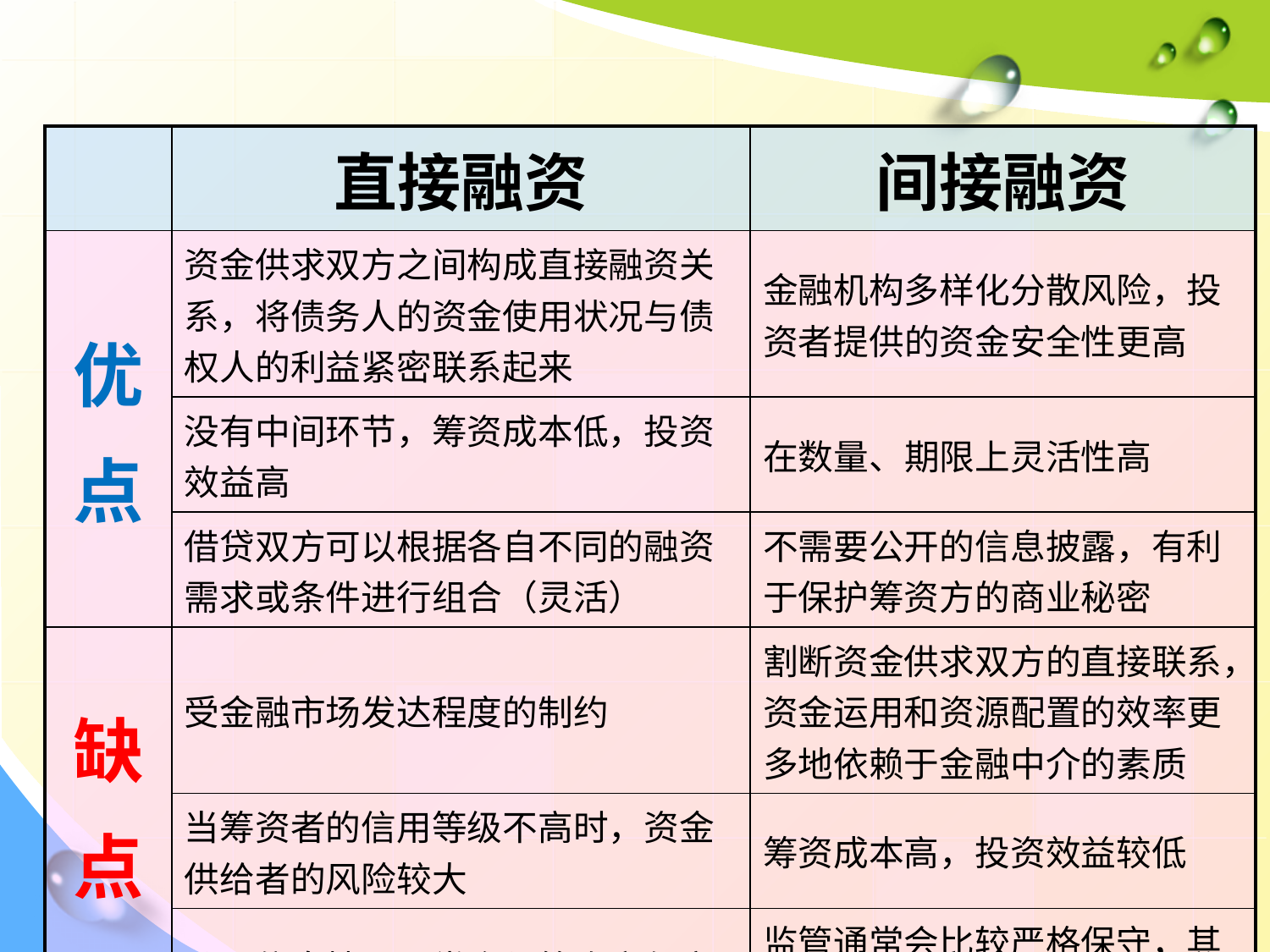

|  | 直接融资 | 间接融资 |
| --- | --- | --- |
| 优 点 | 资金供求双方之间构成直接融资关系，将债务人的资金使用状况与债权人的利益紧密联系起来 | 金融机构多样化分散风险，投资者提供的资金安全性更高 |
|  | 没有中间环节，筹资成本低，投资效益高 | 在数量、期限上灵活性高 |
|  | 借贷双方可以根据各自不同的融资需求或条件进行组合（灵活） | 不需要公开的信息披露，有利于保护筹资方的商业秘密 |
| 缺 点 | 受金融市场发达程度的制约 | 割断资金供求双方的直接联系，资金运用和资源配置的效率更多地依赖于金融中介的素质 |
|  | 当筹资者的信用等级不高时，资金供给者的风险较大 | 筹资成本高，投资效益较低 |
|  | 公开信息披露通常会与筹资方保守商业秘密的要求相冲突 | 监管通常会比较严格保守，其资金运用通常很难满足新兴产业和高风险项目的融资要求 |